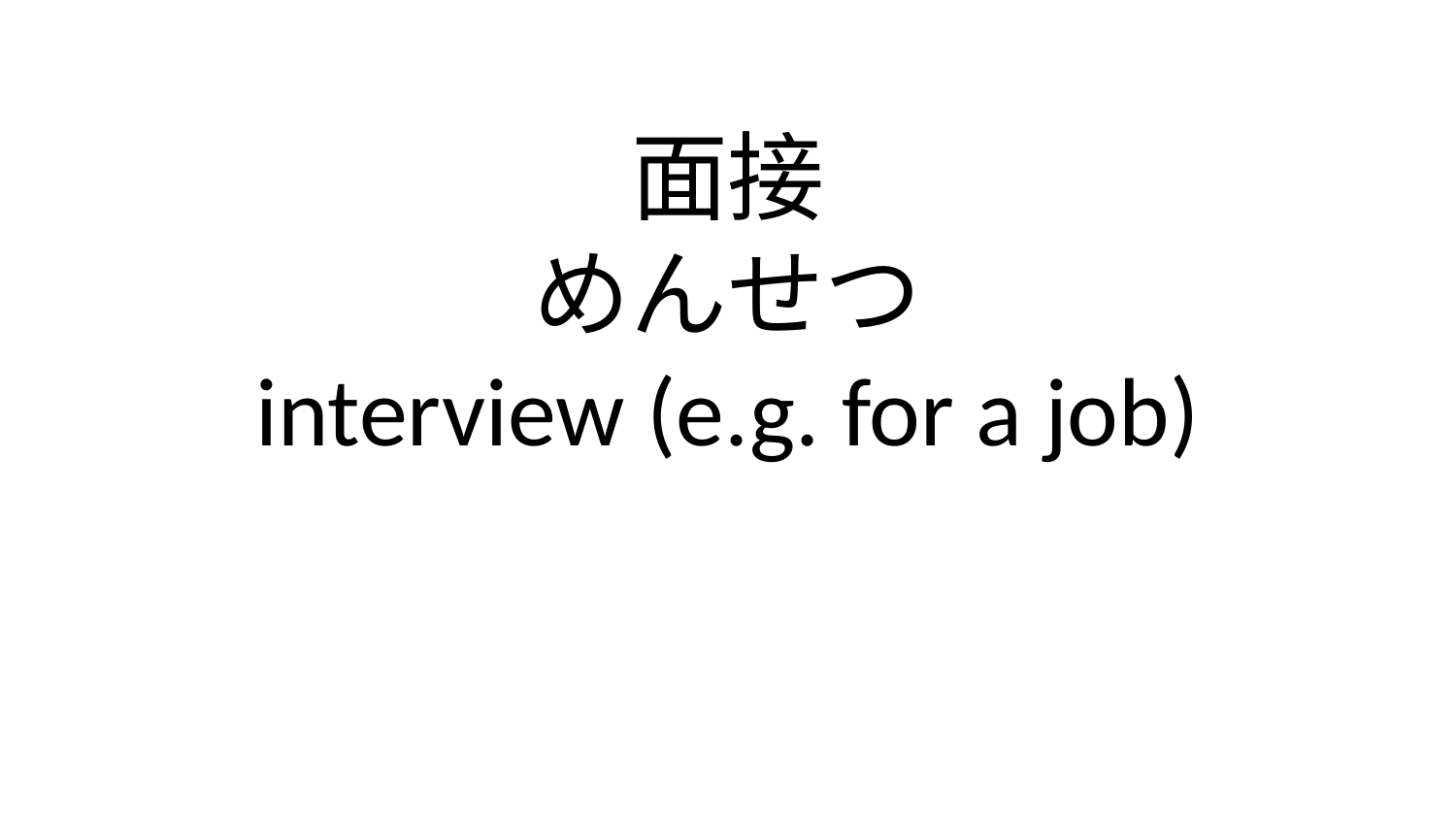

面接
めんせつ
interview (e.g. for a job)